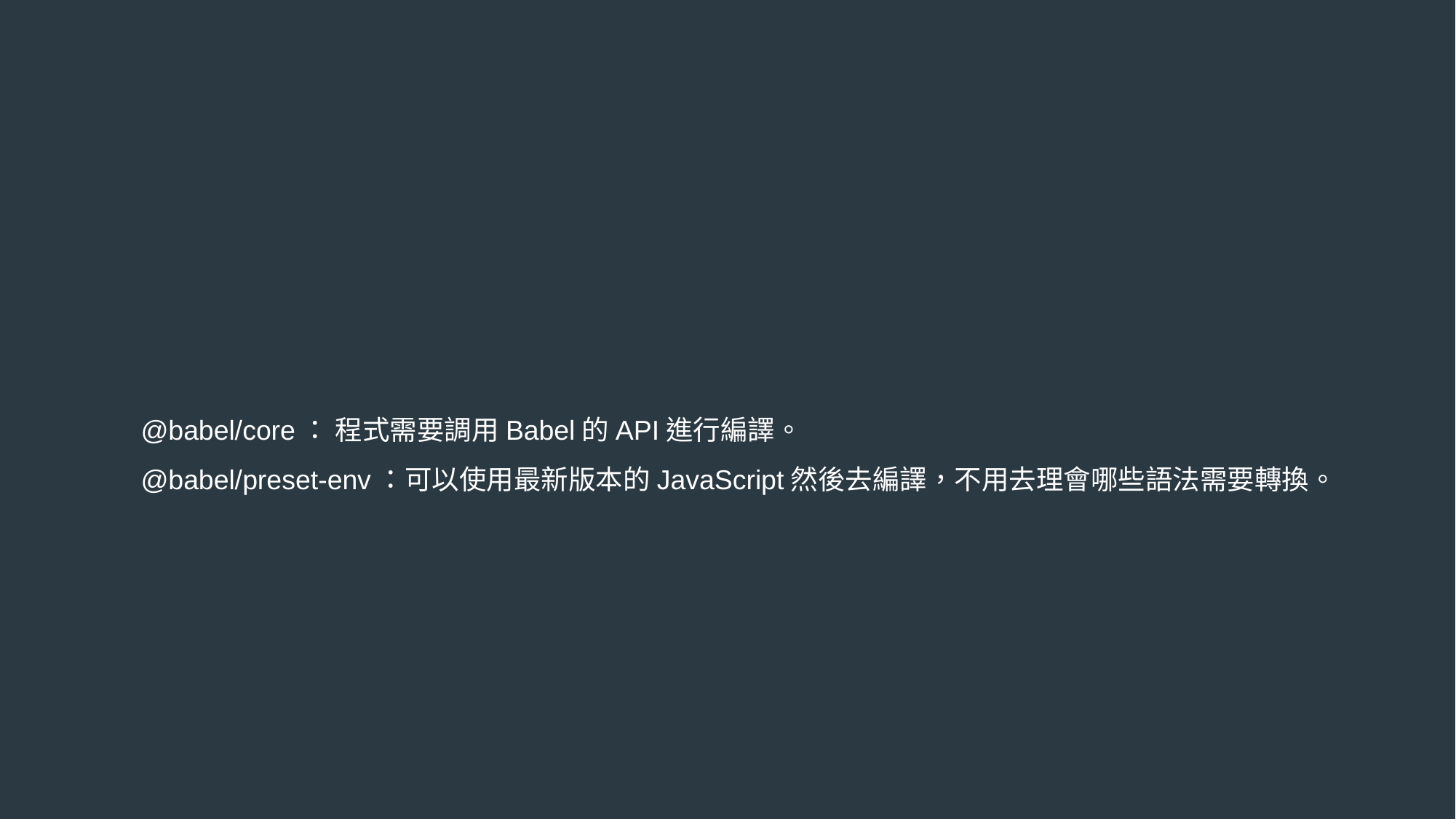

@babel/core： 程式需要調用Babel的API進行編譯。
@babel/preset-env：可以使用最新版本的JavaScript然後去編譯，不用去理會哪些語法需要轉換。